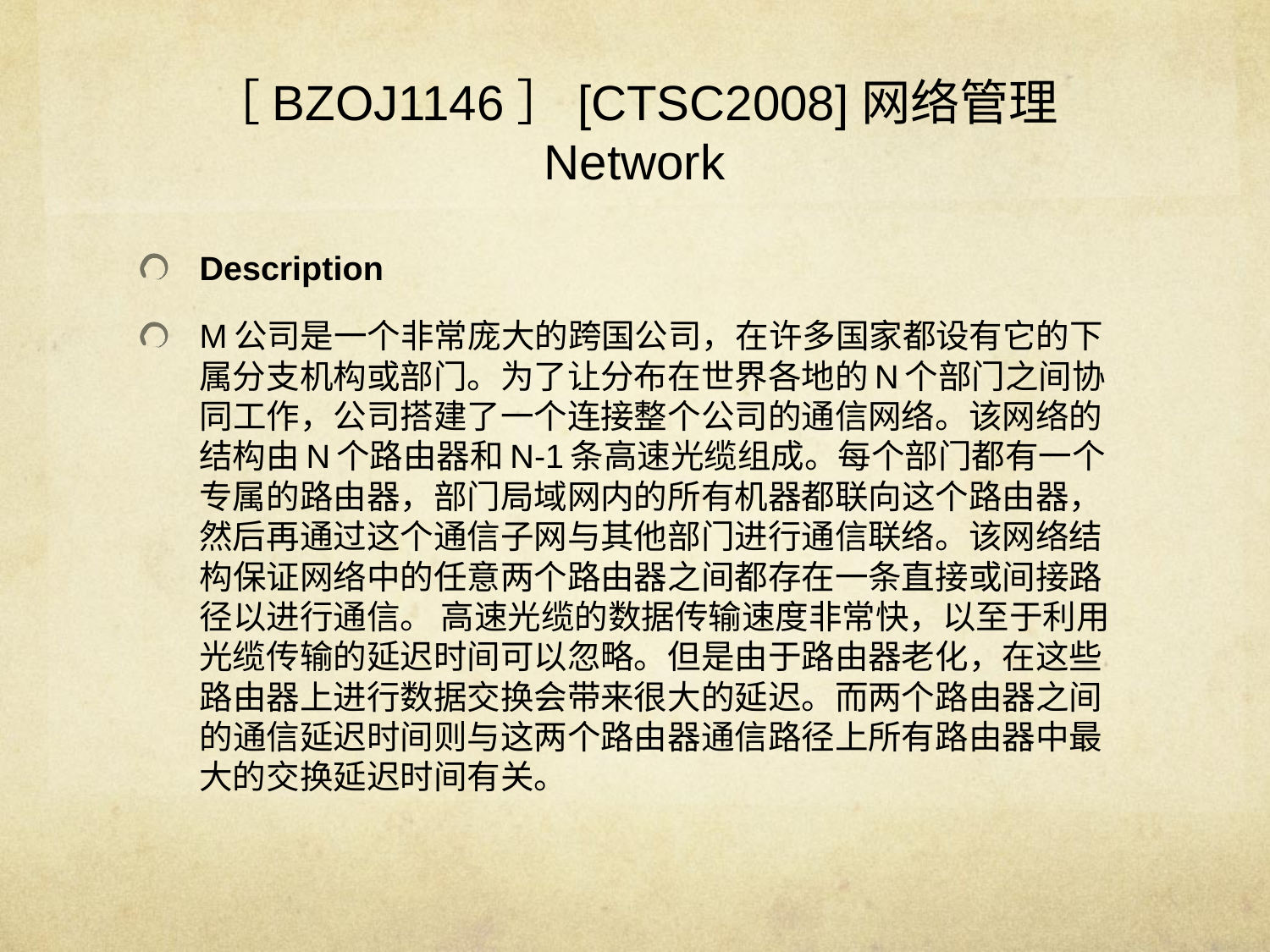

# ［BZOJ1146］[CTSC2008]网络管理 Network
Description
M公司是一个非常庞大的跨国公司，在许多国家都设有它的下属分支机构或部门。为了让分布在世界各地的N个部门之间协同工作，公司搭建了一个连接整个公司的通信网络。该网络的结构由N个路由器和N-1条高速光缆组成。每个部门都有一个专属的路由器，部门局域网内的所有机器都联向这个路由器，然后再通过这个通信子网与其他部门进行通信联络。该网络结构保证网络中的任意两个路由器之间都存在一条直接或间接路径以进行通信。 高速光缆的数据传输速度非常快，以至于利用光缆传输的延迟时间可以忽略。但是由于路由器老化，在这些路由器上进行数据交换会带来很大的延迟。而两个路由器之间的通信延迟时间则与这两个路由器通信路径上所有路由器中最大的交换延迟时间有关。